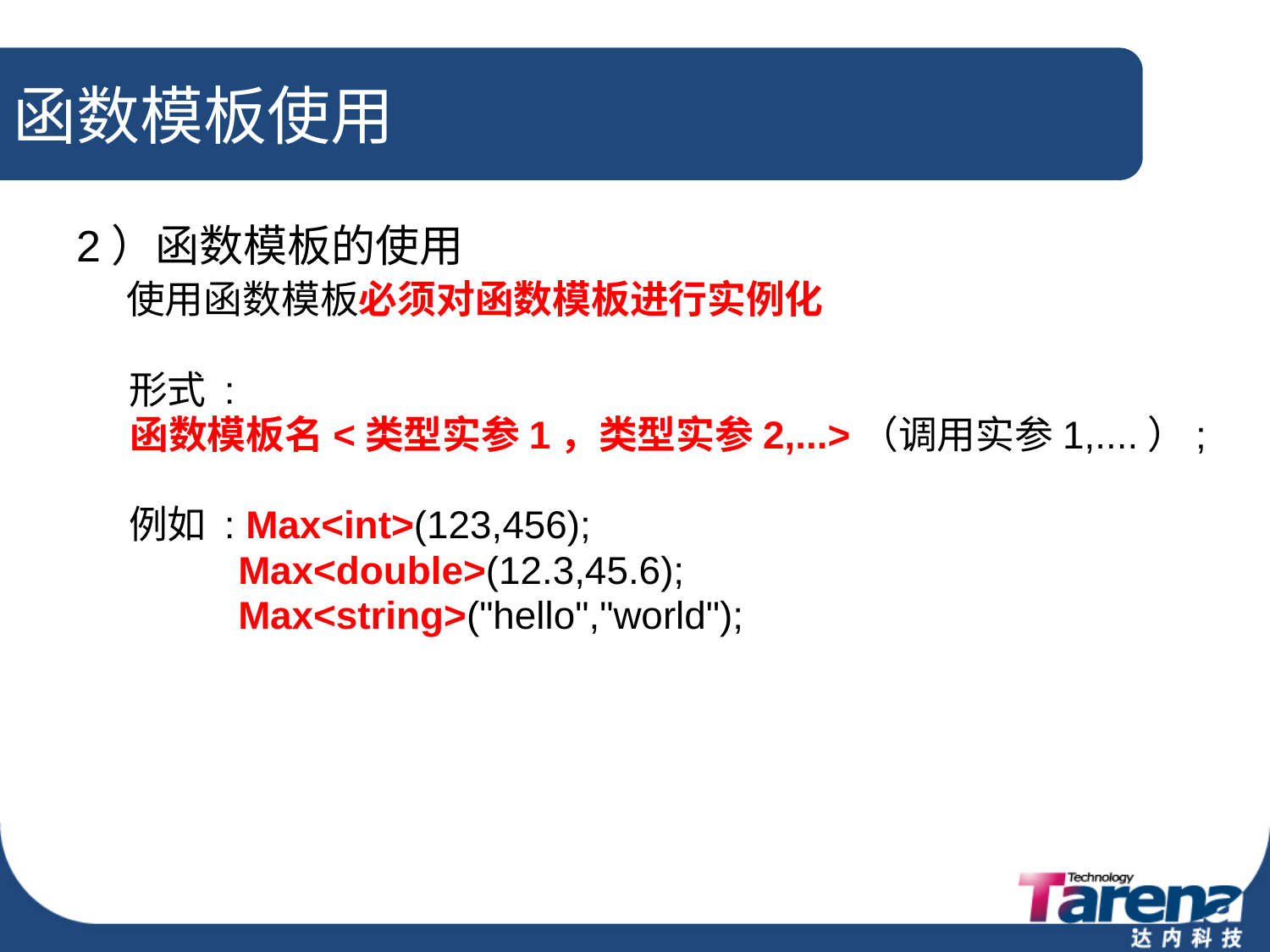

# 函数模板使用
2）函数模板的使用
    使用函数模板必须对函数模板进行实例化

     形式 :
     函数模板名<类型实参1，类型实参2,...>（调用实参1,....）;

     例如 : Max<int>(123,456);
               Max<double>(12.3,45.6);
               Max<string>("hello","world");